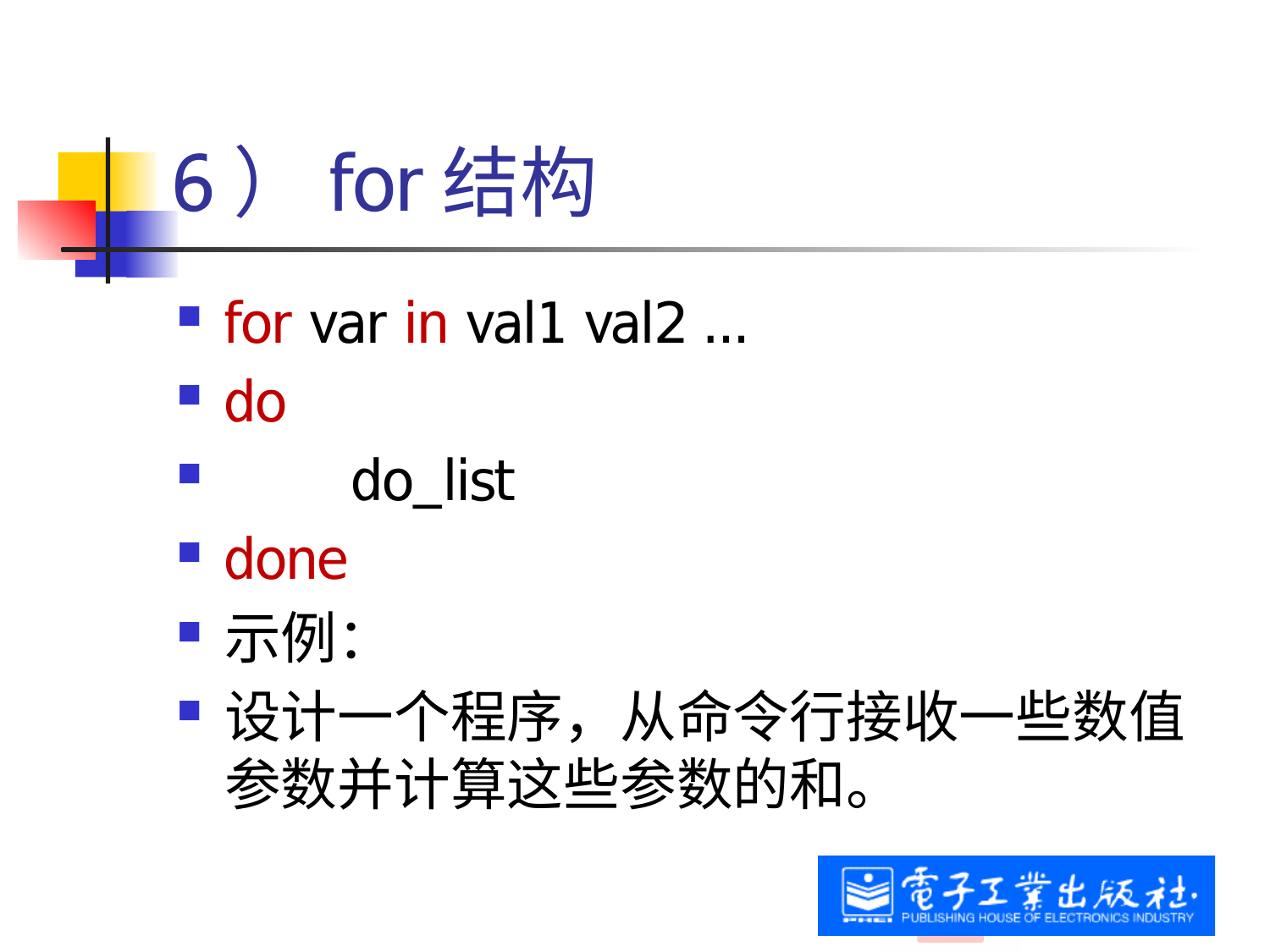

# 6）for结构
for var in val1 val2 …
do
	do_list
done
示例：
设计一个程序，从命令行接收一些数值参数并计算这些参数的和。